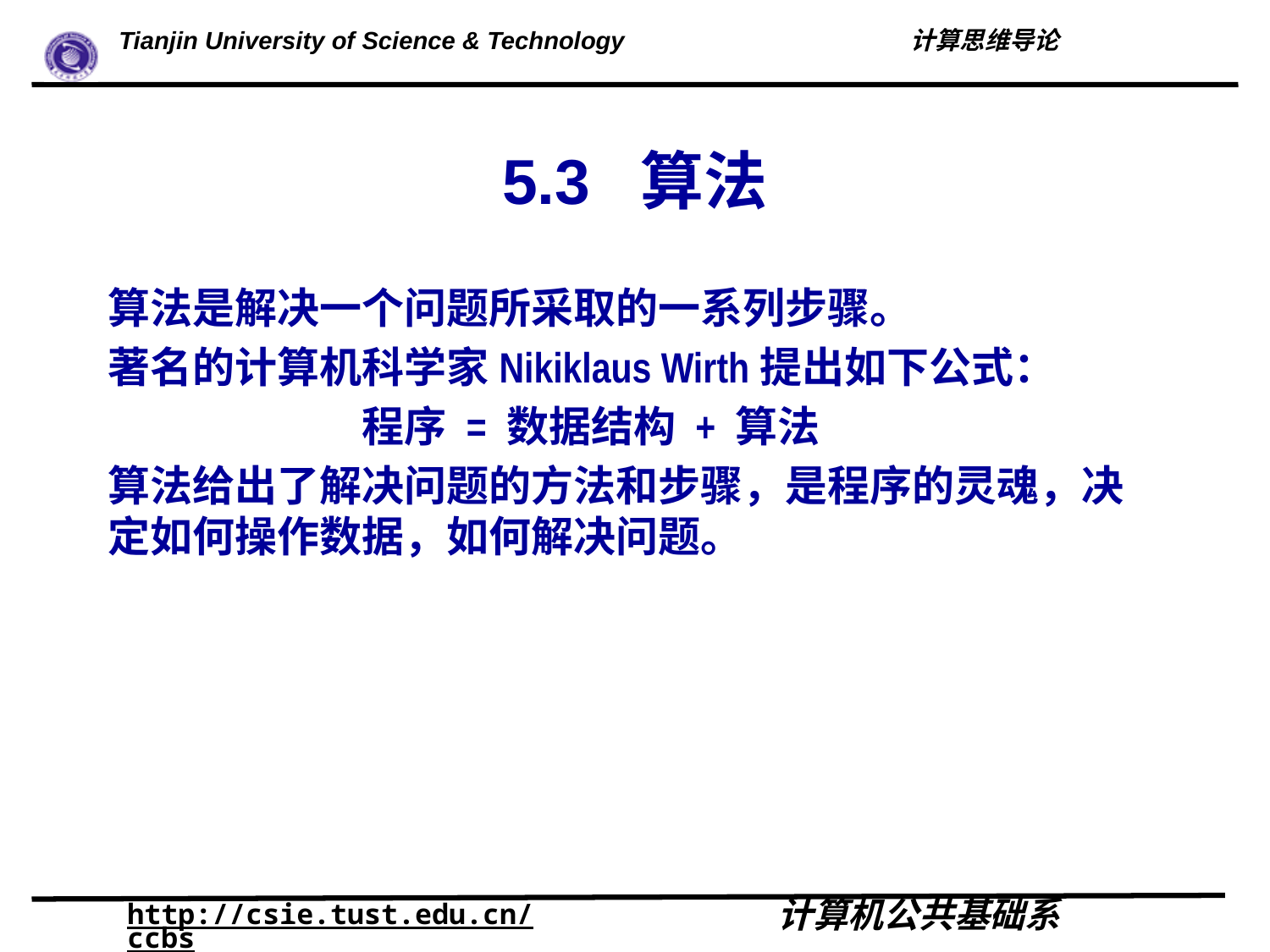

# 5.3  算法
算法是解决一个问题所采取的一系列步骤。
著名的计算机科学家Nikiklaus Wirth提出如下公式：
		程序 = 数据结构 + 算法
算法给出了解决问题的方法和步骤，是程序的灵魂，决定如何操作数据，如何解决问题。